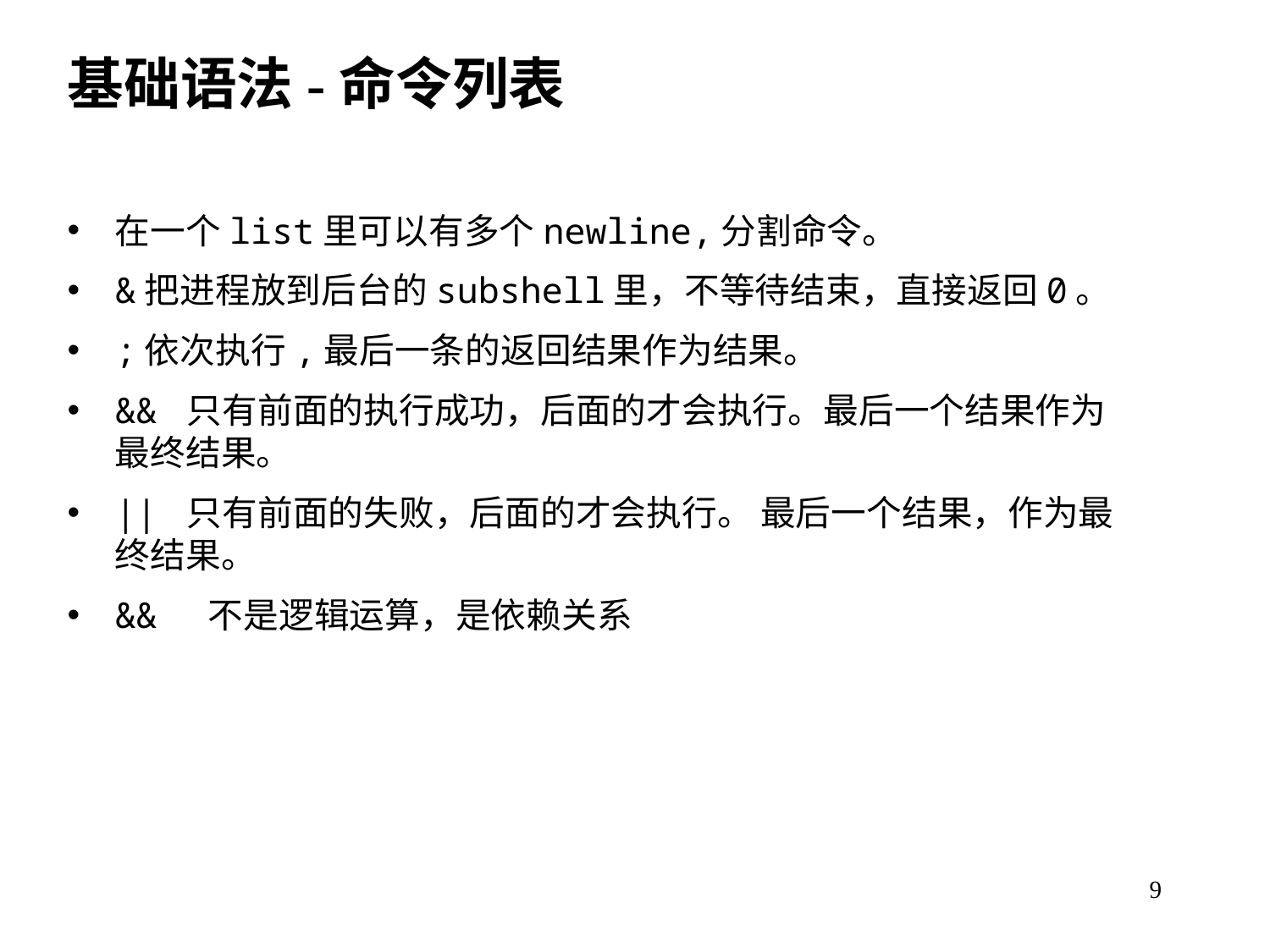

基础语法-命令列表
在一个list里可以有多个newline,分割命令。
&把进程放到后台的subshell里，不等待结束，直接返回0。
;依次执行,最后一条的返回结果作为结果。
&& 只有前面的执行成功，后面的才会执行。最后一个结果作为最终结果。
|| 只有前面的失败，后面的才会执行。 最后一个结果，作为最终结果。
&&  不是逻辑运算，是依赖关系

9